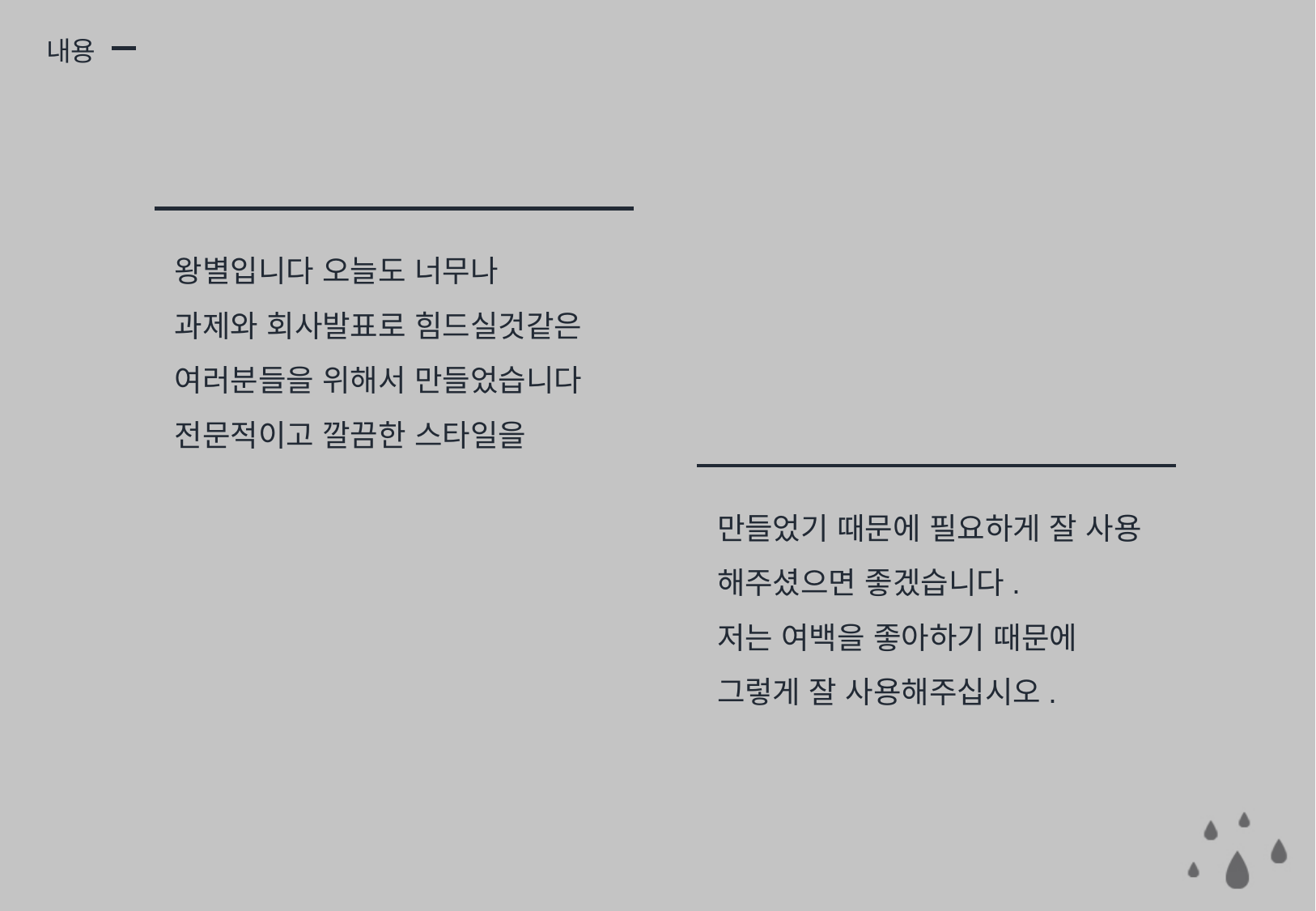

내용
왕별입니다 오늘도 너무나
과제와 회사발표로 힘드실것같은
여러분들을 위해서 만들었습니다
전문적이고 깔끔한 스타일을
만들었기 때문에 필요하게 잘 사용
해주셨으면 좋겠습니다.
저는 여백을 좋아하기 때문에
그렇게 잘 사용해주십시오.